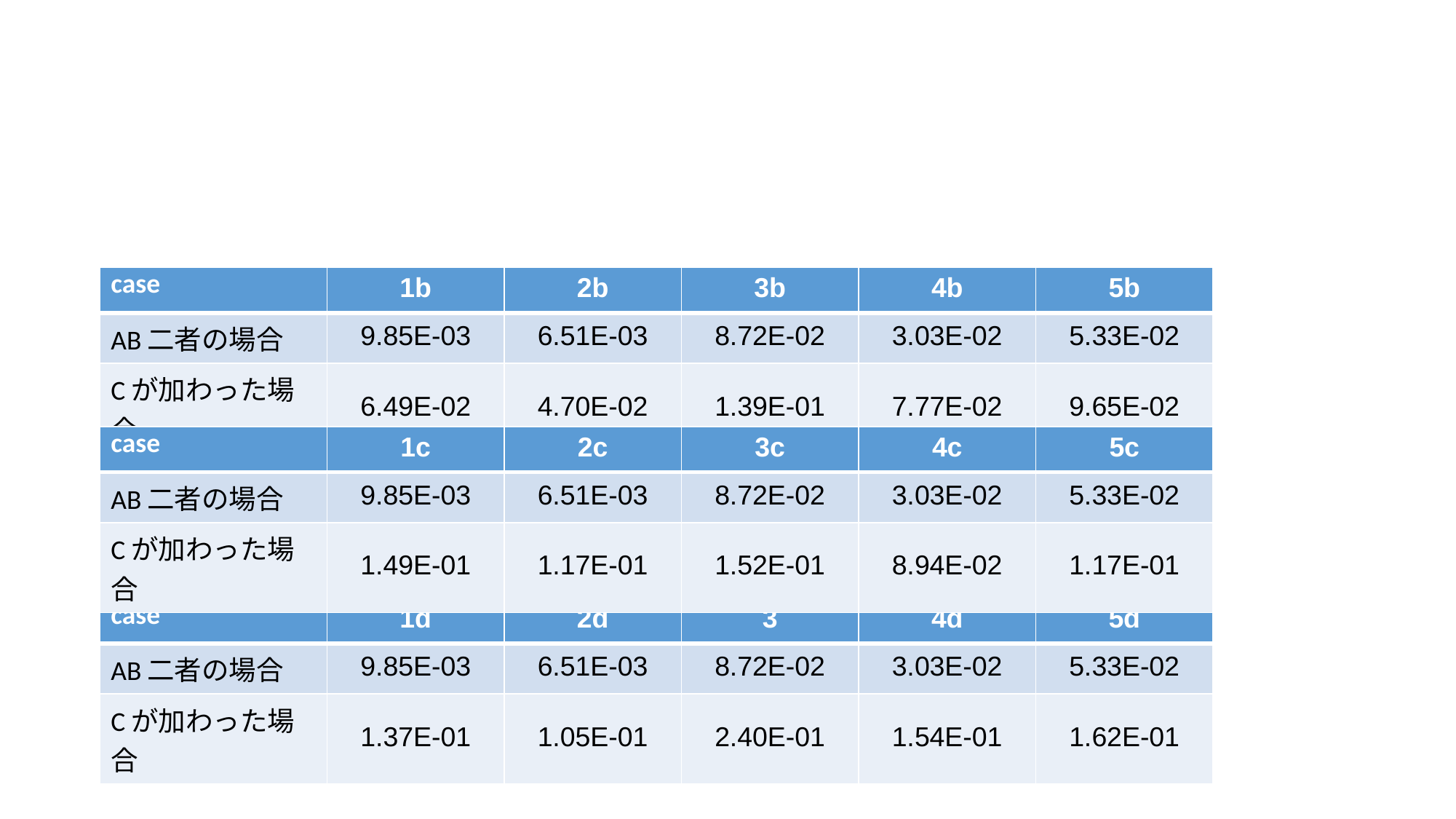

#
| case | 1b | 2b | 3b | 4b | 5b |
| --- | --- | --- | --- | --- | --- |
| AB二者の場合 | 9.85E-03 | 6.51E-03 | 8.72E-02 | 3.03E-02 | 5.33E-02 |
| Cが加わった場合 | 6.49E-02 | 4.70E-02 | 1.39E-01 | 7.77E-02 | 9.65E-02 |
| case | 1c | 2c | 3c | 4c | 5c |
| --- | --- | --- | --- | --- | --- |
| AB二者の場合 | 9.85E-03 | 6.51E-03 | 8.72E-02 | 3.03E-02 | 5.33E-02 |
| Cが加わった場合 | 1.49E-01 | 1.17E-01 | 1.52E-01 | 8.94E-02 | 1.17E-01 |
| case | 1d | 2d | 3 | 4d | 5d |
| --- | --- | --- | --- | --- | --- |
| AB二者の場合 | 9.85E-03 | 6.51E-03 | 8.72E-02 | 3.03E-02 | 5.33E-02 |
| Cが加わった場合 | 1.37E-01 | 1.05E-01 | 2.40E-01 | 1.54E-01 | 1.62E-01 |